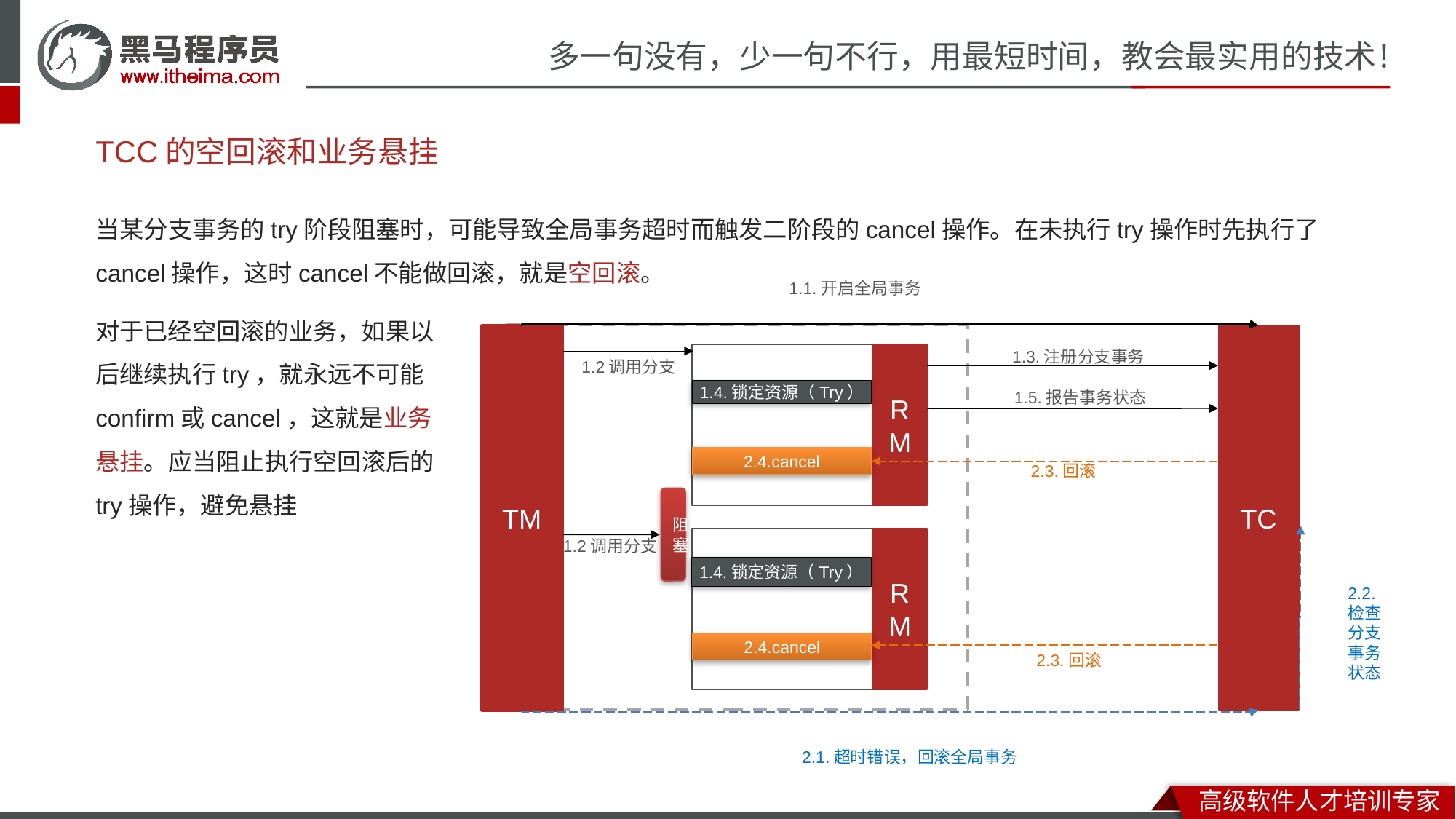

# TCC的空回滚和业务悬挂
当某分支事务的try阶段阻塞时，可能导致全局事务超时而触发二阶段的cancel操作。在未执行try操作时先执行了cancel操作，这时cancel不能做回滚，就是空回滚。
1.1.开启全局事务
对于已经空回滚的业务，如果以后继续执行try，就永远不可能confirm或cancel，这就是业务悬挂。应当阻止执行空回滚后的try操作，避免悬挂

TM
TC
1.3.注册分支事务

RM
1.2调用分支
1.4.锁定资源（Try）
1.5.报告事务状态
2.4.cancel
2.3.回滚
阻塞

RM
1.2调用分支
1.4.锁定资源（Try）
2.2.检查分支事务状态
2.4.cancel
2.3.回滚
2.1.超时错误，回滚全局事务